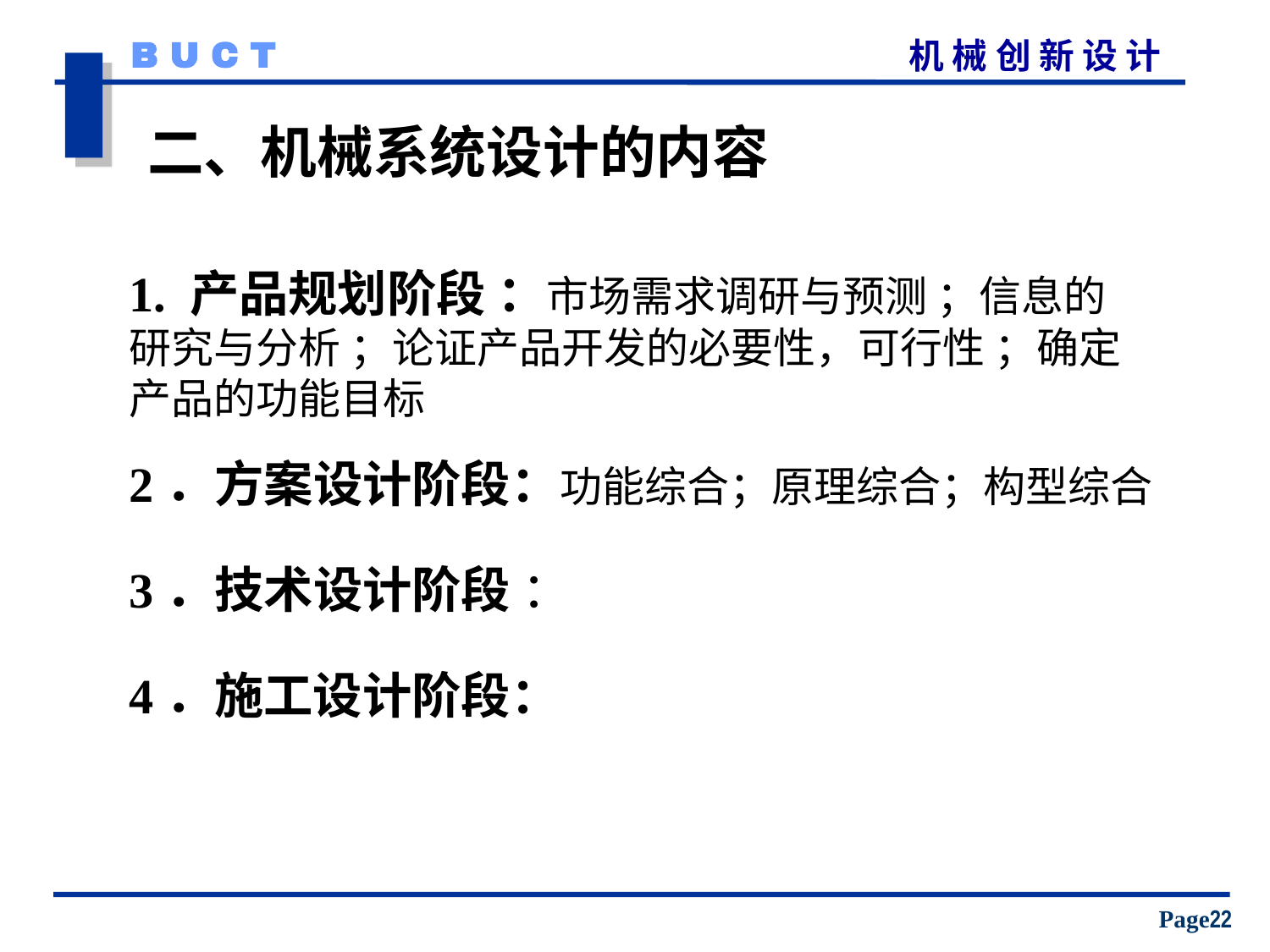

二、机械系统设计的内容
1. 产品规划阶段 ：市场需求调研与预测 ；信息的研究与分析 ；论证产品开发的必要性，可行性 ；确定产品的功能目标
2．方案设计阶段：功能综合；原理综合；构型综合
3．技术设计阶段 ：
4．施工设计阶段：
Page22